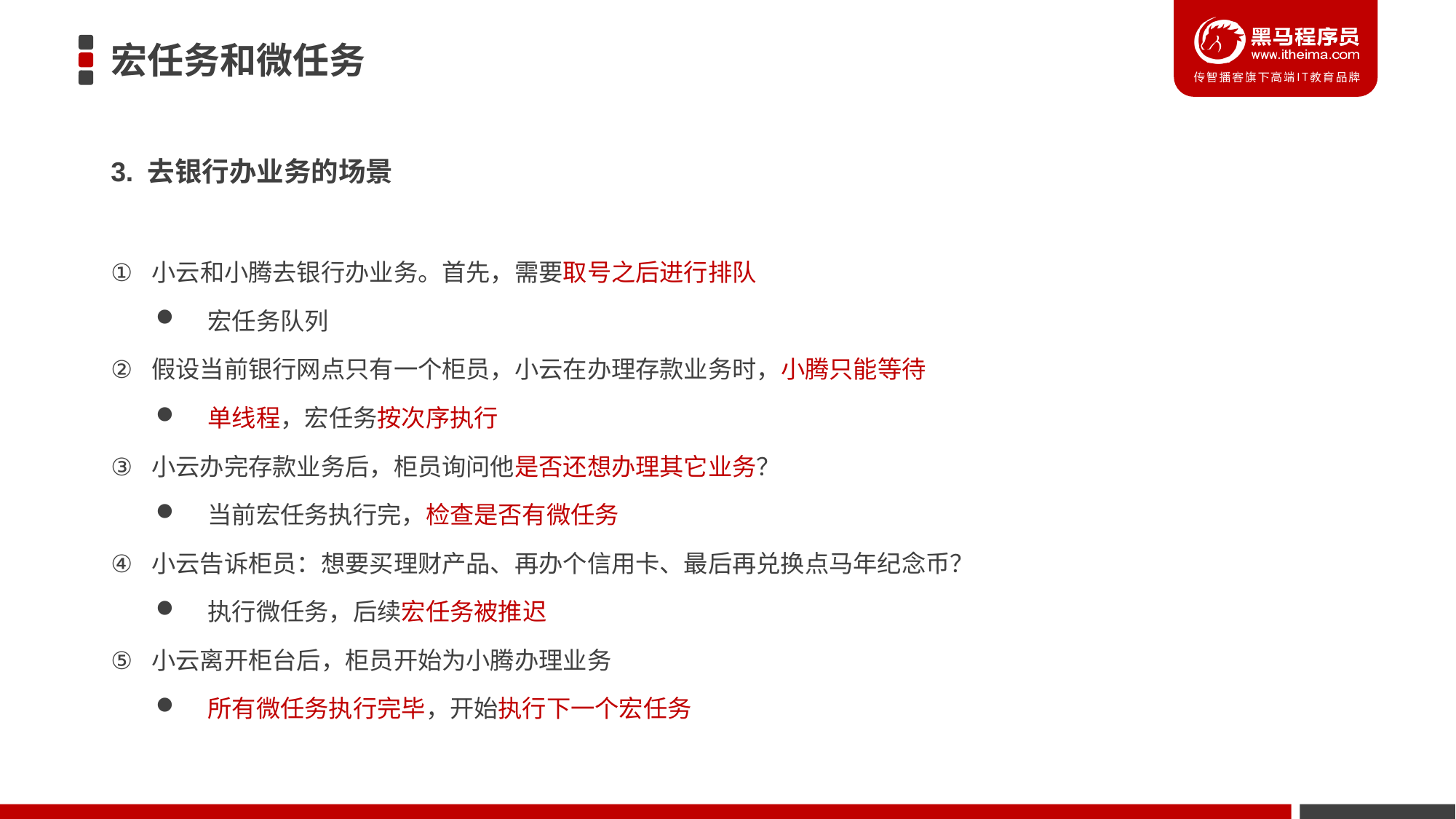

# 宏任务和微任务
3. 去银行办业务的场景
小云和小腾去银行办业务。首先，需要取号之后进行排队
 宏任务队列
假设当前银行网点只有一个柜员，小云在办理存款业务时，小腾只能等待
 单线程，宏任务按次序执行
小云办完存款业务后，柜员询问他是否还想办理其它业务？
 当前宏任务执行完，检查是否有微任务
小云告诉柜员：想要买理财产品、再办个信用卡、最后再兑换点马年纪念币？
 执行微任务，后续宏任务被推迟
小云离开柜台后，柜员开始为小腾办理业务
 所有微任务执行完毕，开始执行下一个宏任务